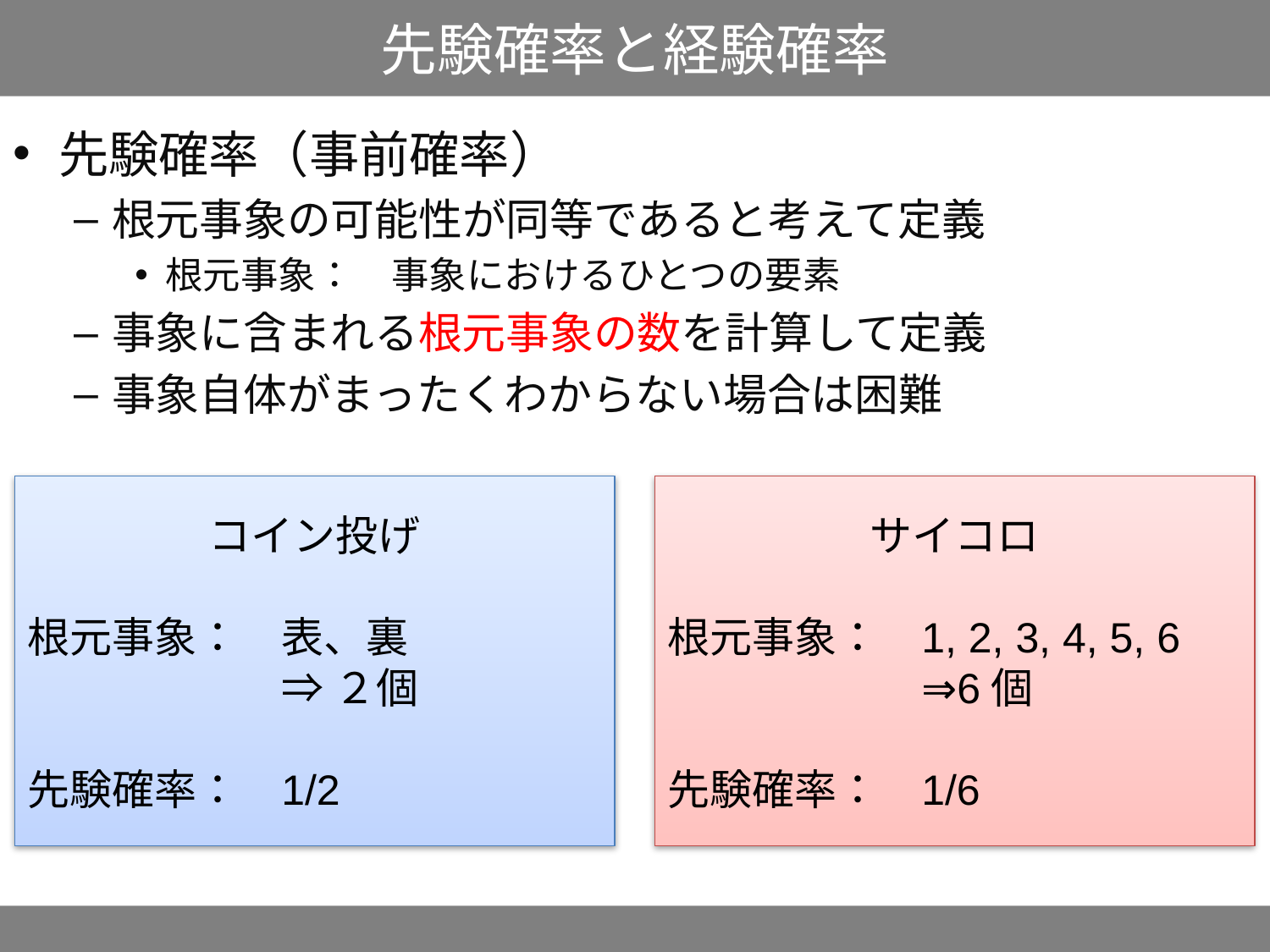

# 先験確率と経験確率
先験確率（事前確率）
根元事象の可能性が同等であると考えて定義
根元事象：	事象におけるひとつの要素
事象に含まれる根元事象の数を計算して定義
事象自体がまったくわからない場合は困難

経験確率（客観確率）
試行の数を十分大きくしたときに
相対度数がある値に近づくならば
相対度数を確率として定義
試行：	同じ条件のもとで繰り返し実験を行うこと
試行できない場合や
事象がめったに起こらない場合は困難
サイコロ

根元事象：	1, 2, 3, 4, 5, 6
		⇒6個

先験確率：	1/6
コイン投げ

根元事象：	表、裏
		⇒２個

先験確率：	1/2